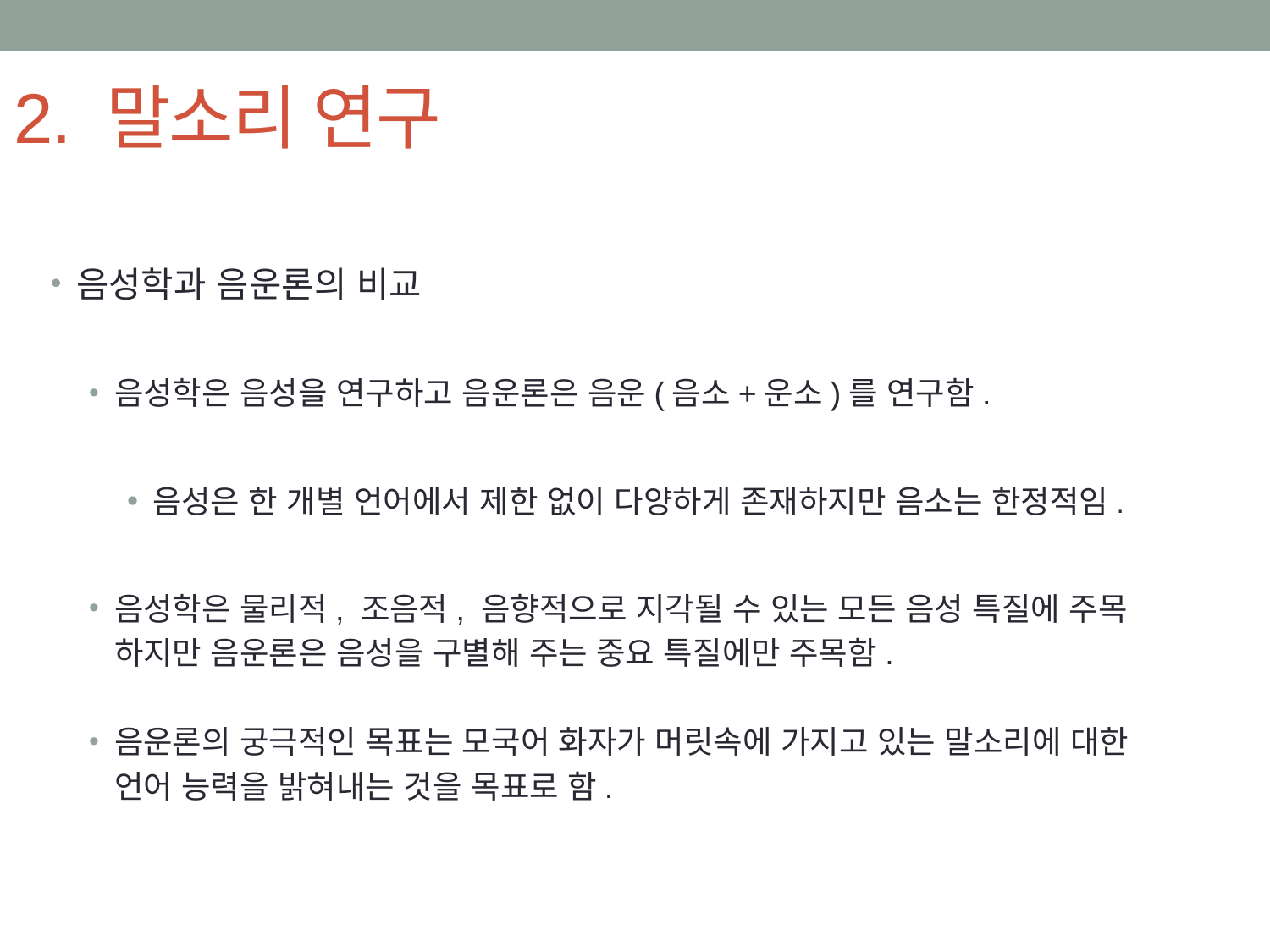

# 2. 말소리 연구

음성학과 음운론의 비교

음성학은 음성을 연구하고 음운론은 음운(음소+운소)를 연구함.

음성은 한 개별 언어에서 제한 없이 다양하게 존재하지만 음소는 한정적임.

음성학은 물리적, 조음적, 음향적으로 지각될 수 있는 모든 음성 특질에 주목
  하지만 음운론은 음성을 구별해 주는 중요 특질에만 주목함.

음운론의 궁극적인 목표는 모국어 화자가 머릿속에 가지고 있는 말소리에 대한
  언어 능력을 밝혀내는 것을 목표로 함.